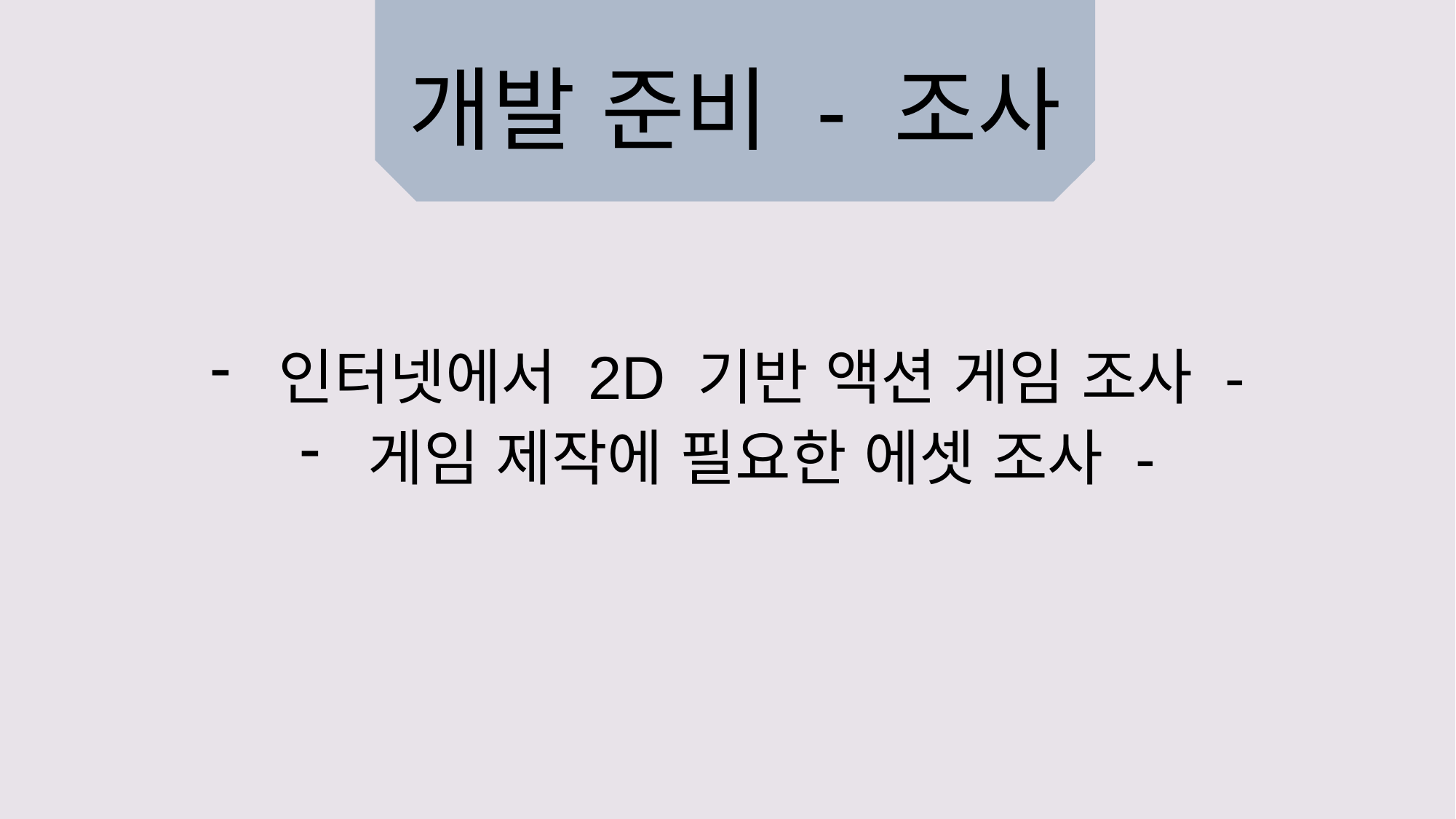

# 개발 준비 - 조사
인터넷에서 2D 기반 액션 게임 조사 -
게임 제작에 필요한 에셋 조사 -